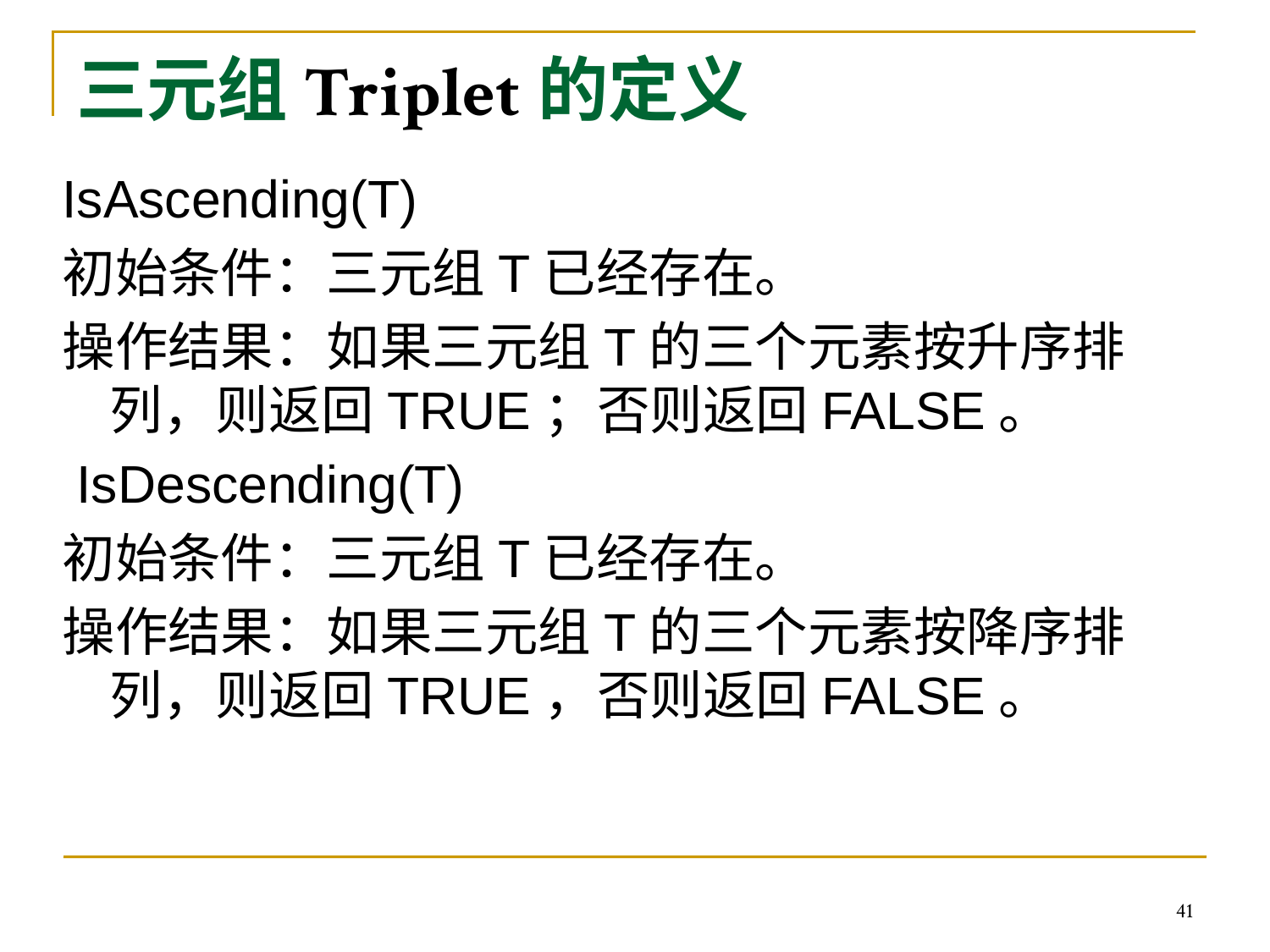

# 三元组Triplet的定义
IsAscending(T)
初始条件：三元组T已经存在。
操作结果：如果三元组T的三个元素按升序排列，则返回TRUE；否则返回FALSE。
 IsDescending(T)
初始条件：三元组T已经存在。
操作结果：如果三元组T的三个元素按降序排列，则返回TRUE，否则返回FALSE。

41